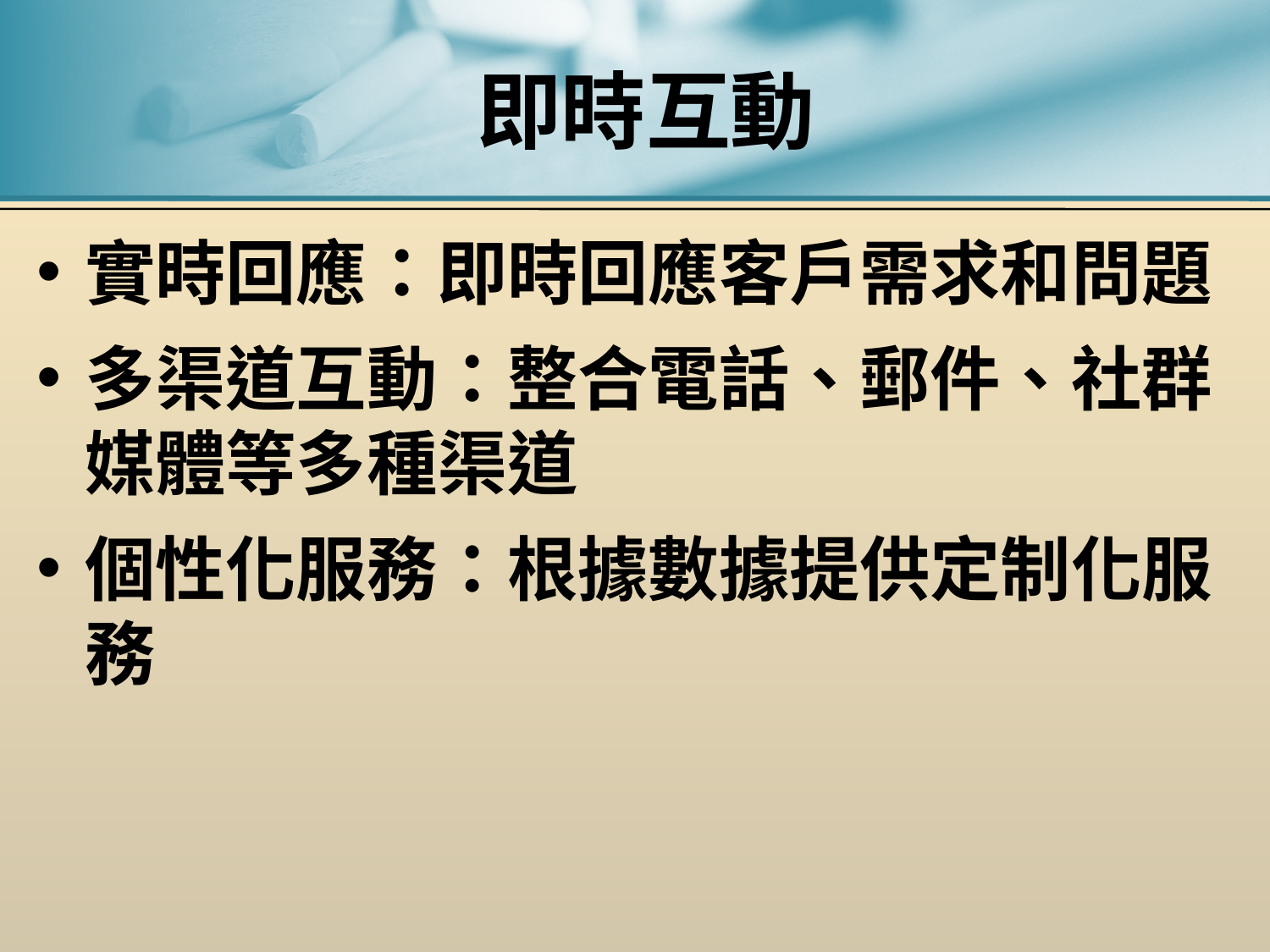

# 即時互動
實時回應：即時回應客戶需求和問題
多渠道互動：整合電話、郵件、社群媒體等多種渠道
個性化服務：根據數據提供定制化服務